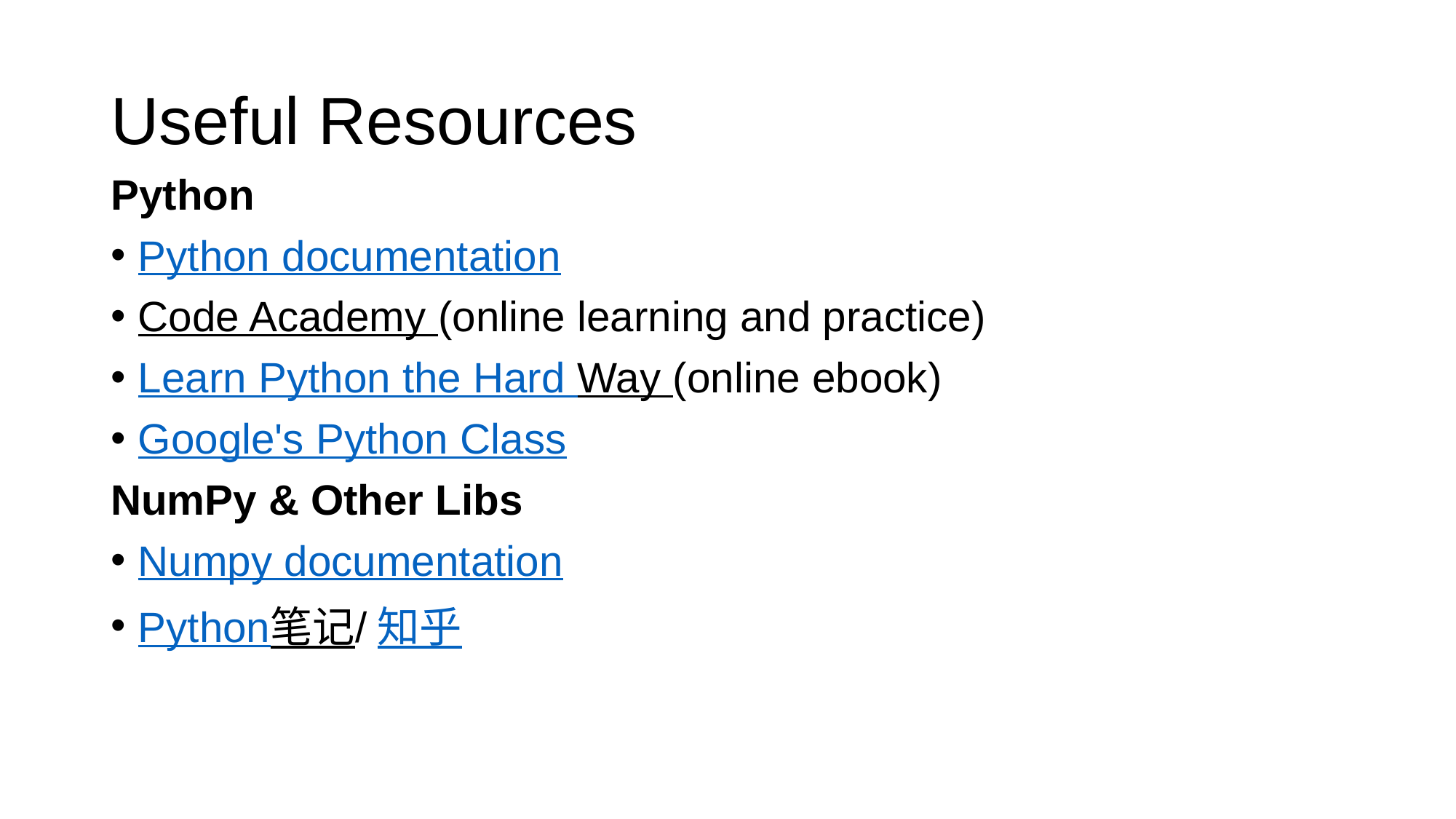

# Useful Resources
Python
Python documentation
Code Academy (online learning and practice)
Learn Python the Hard Way (online ebook)
Google's Python Class
NumPy & Other Libs
Numpy documentation
Python笔记/知乎